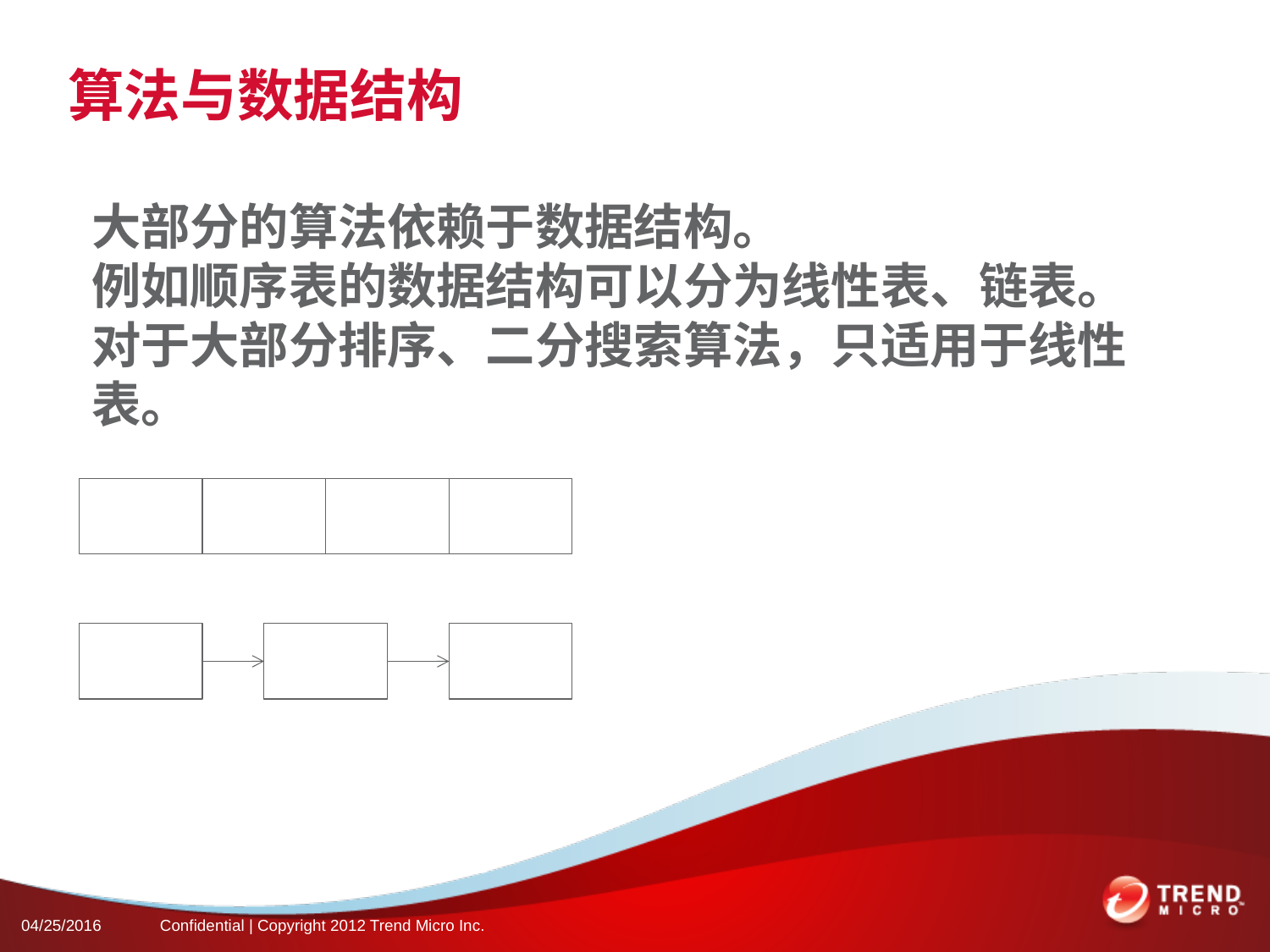

# 算法与数据结构
大部分的算法依赖于数据结构。
例如顺序表的数据结构可以分为线性表、链表。
对于大部分排序、二分搜索算法，只适用于线性表。

04/25/2016

Confidential | Copyright 2012 Trend Micro Inc.